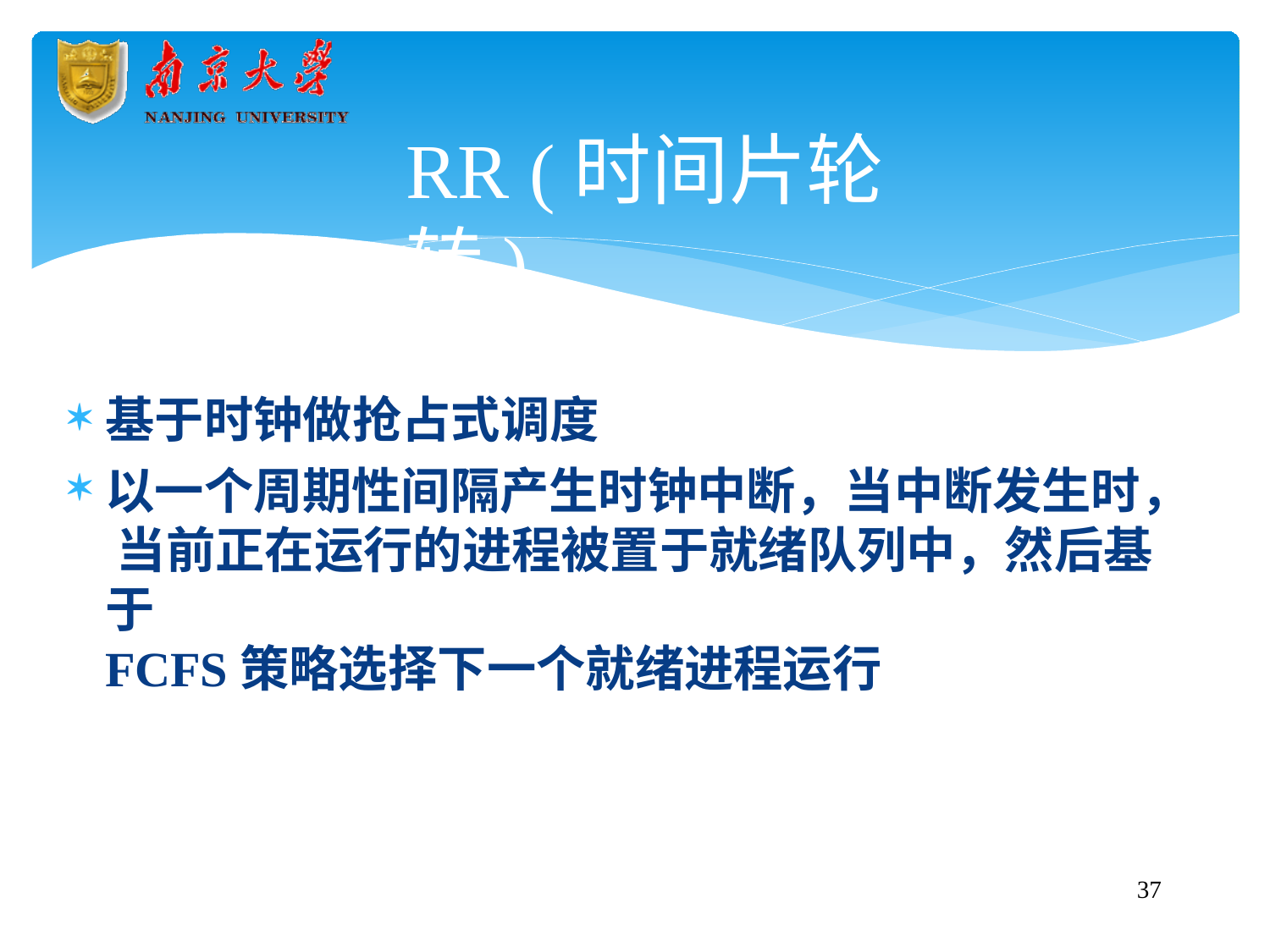

# RR (时间片轮转)
基于时钟做抢占式调度
以一个周期性间隔产生时钟中断，当中断发生时，  当前正在运行的进程被置于就绪队列中，然后基于
FCFS策略选择下一个就绪进程运行
37